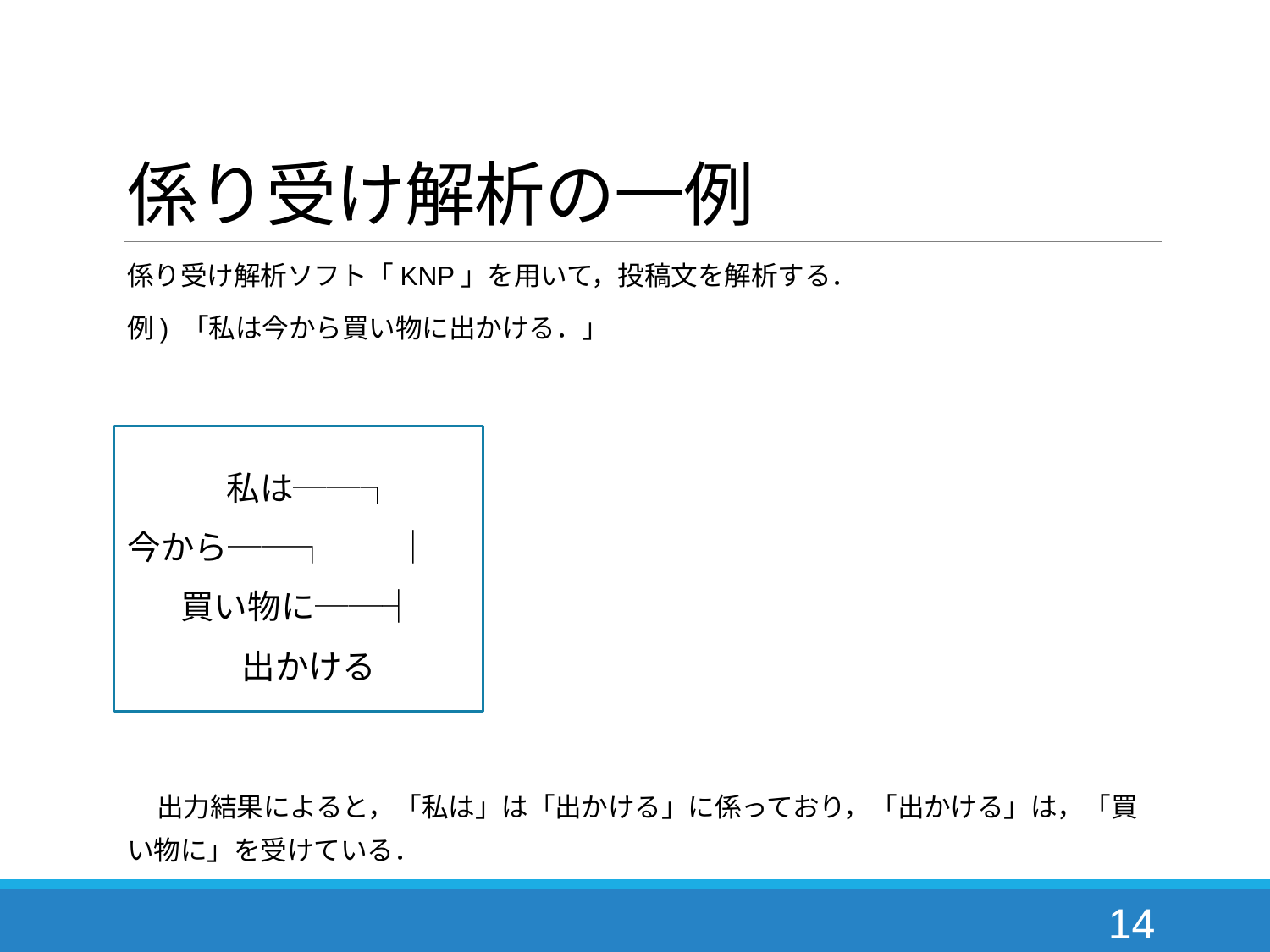

# 係り受け解析の一例
係り受け解析ソフト「KNP」を用いて，投稿文を解析する．
例) 「私は今から買い物に出かける．」

            私は──┐
今から──┐　　│
      買い物に──┤
              出かける

    出力結果によると，「私は」は「出かける」に係っており，「出かける」は，「買い物に」を受けている．

14